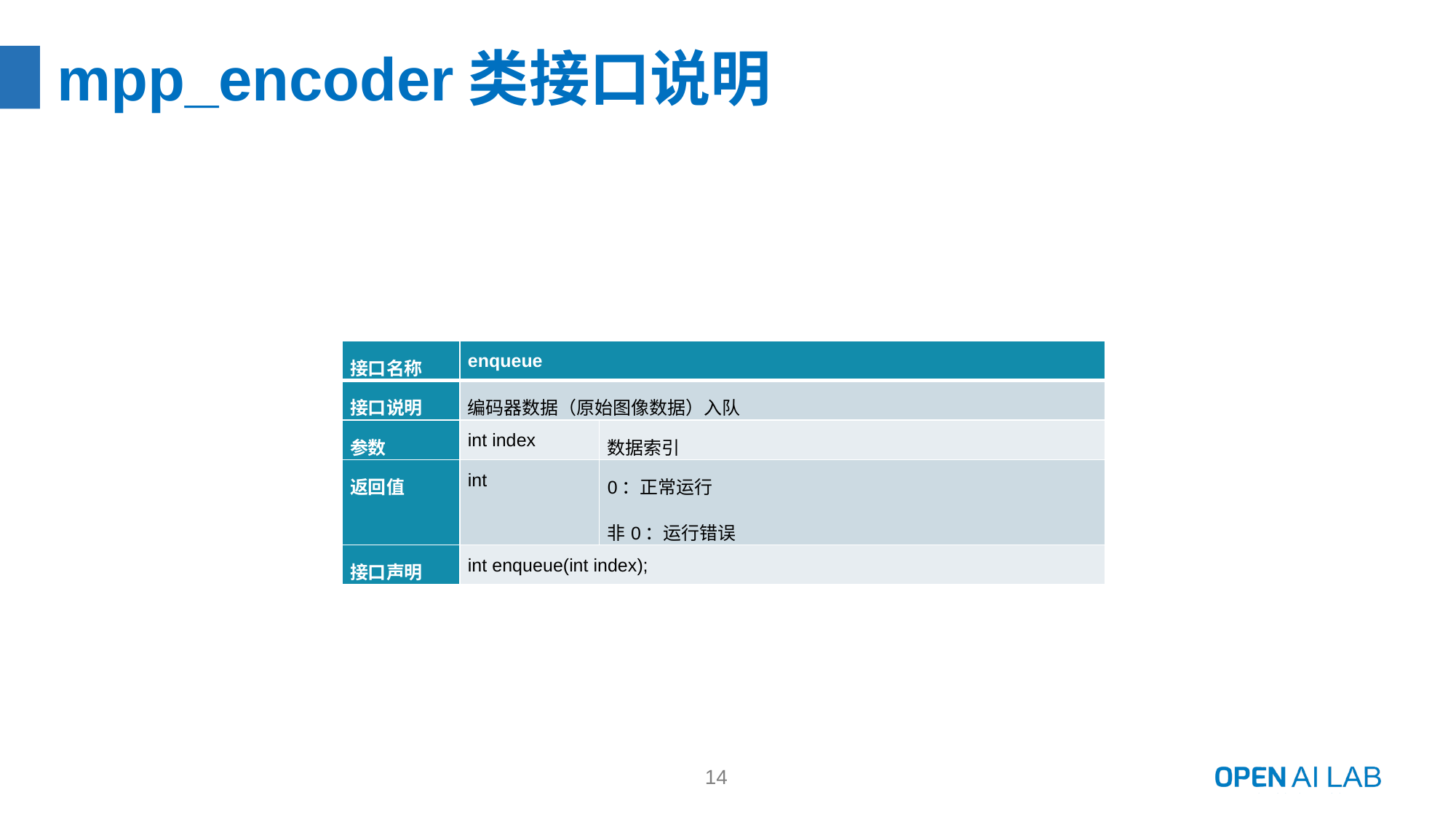

# mpp_encoder类接口说明

| 接口名称 | enqueue |  |
| --- | --- | --- |
| 接口说明 | 编码器数据（原始图像数据）入队 |  |
| 参数 | int index | 数据索引 |
| 返回值 | int | 0：正常运行 非0：运行错误 |
| 接口声明 | int enqueue(int index); |  |
| 接口名称 | extraData |  |
| --- | --- | --- |
| 接口说明 | 获取特殊数据包序列参数集（SPS）或图像参数集（PPS） |  |
| 参数 | 无 |  |
| 返回值 | EncPacket | 特殊数据包指针 |
| 接口声明 | EncPacket \*extraData(void); |  |